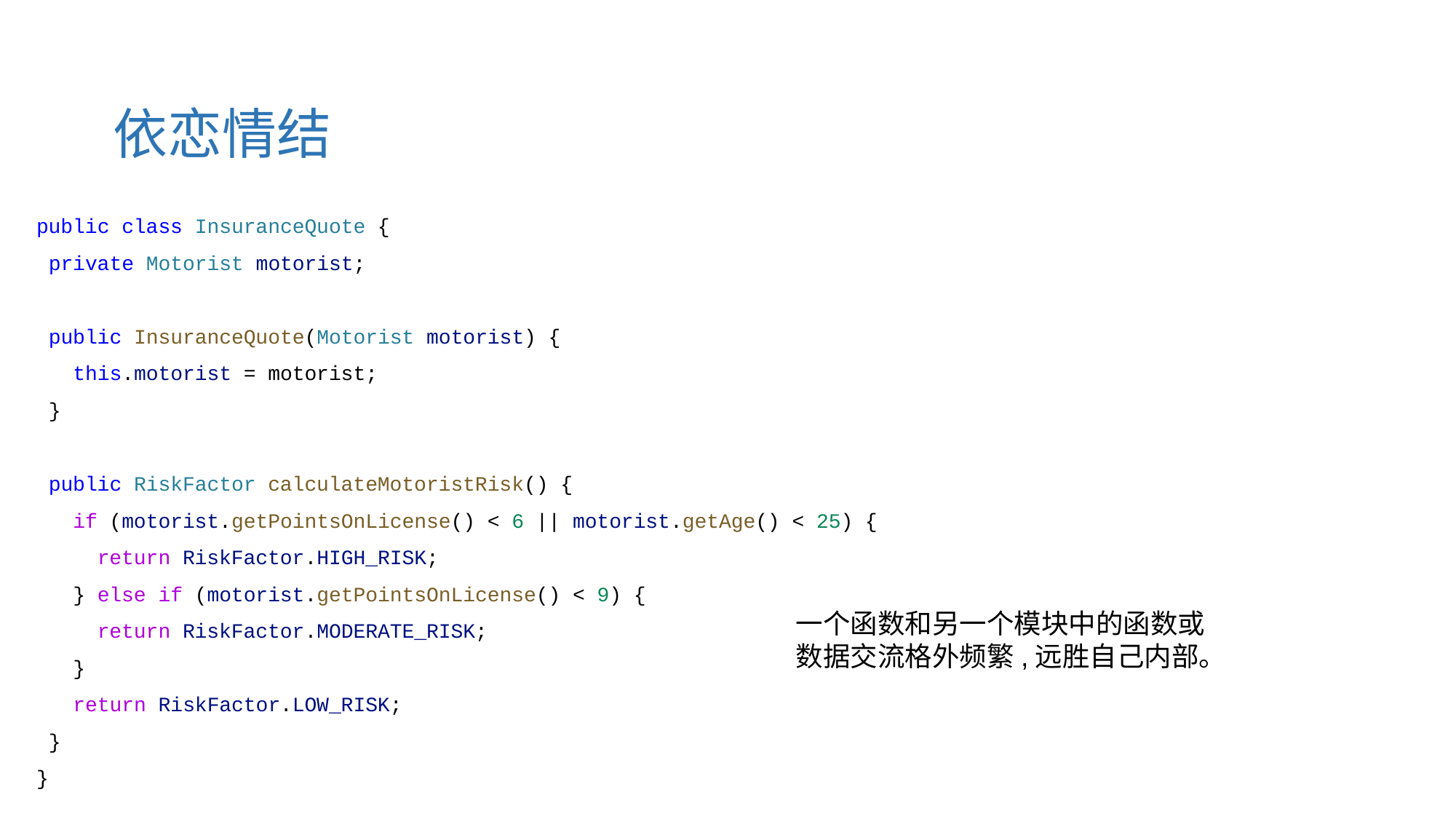

依恋情结
public class InsuranceQuote {
 private Motorist motorist;

 public InsuranceQuote(Motorist motorist) {
   this.motorist = motorist;
 }

 public RiskFactor calculateMotoristRisk() {
   if (motorist.getPointsOnLicense() < 6 || motorist.getAge() < 25) {
     return RiskFactor.HIGH_RISK;
   } else if (motorist.getPointsOnLicense() < 9) {
     return RiskFactor.MODERATE_RISK;
   }
   return RiskFactor.LOW_RISK;
 }
}
一个函数和另一个模块中的函数或
数据交流格外频繁,远胜自己内部。